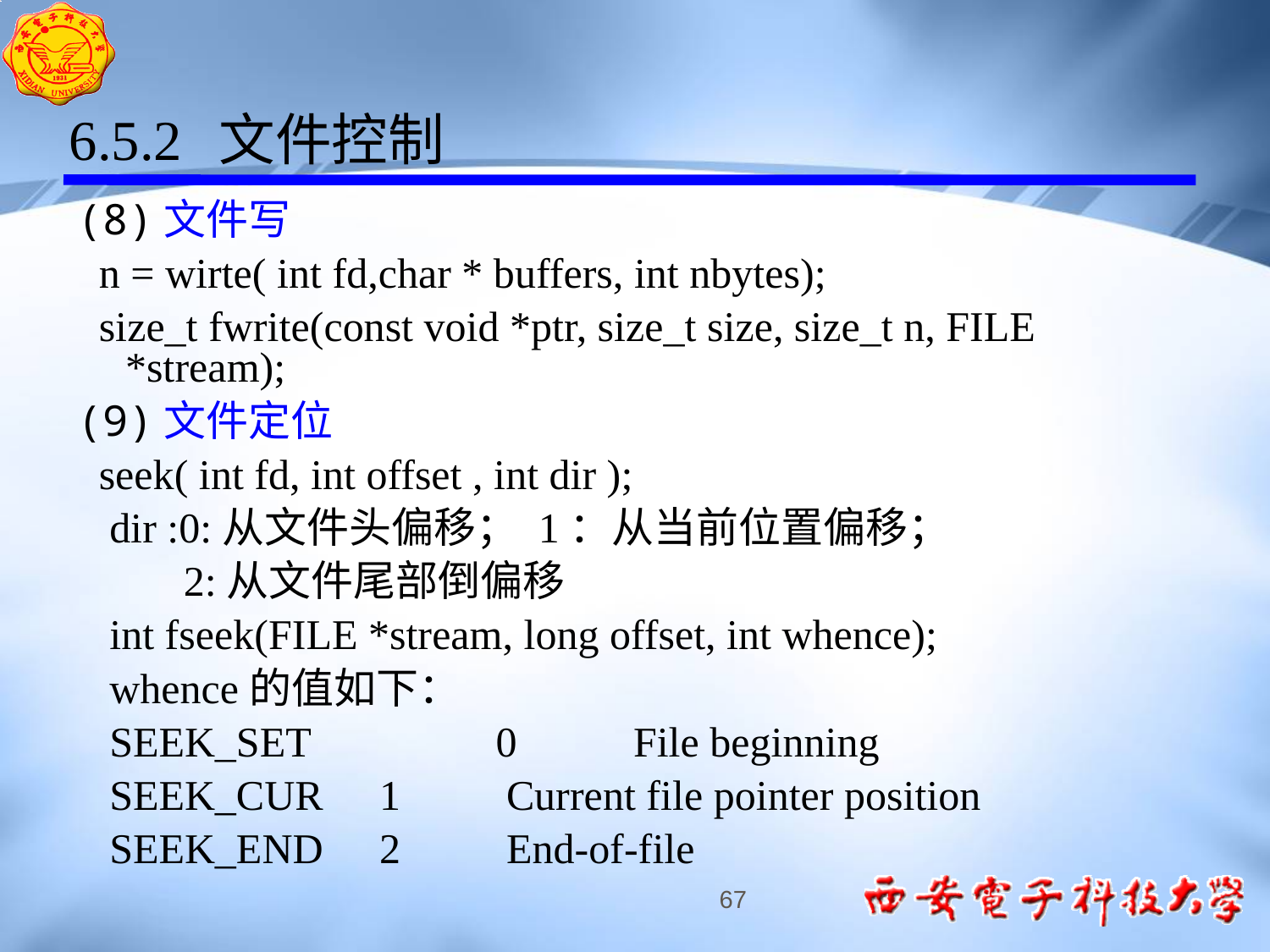

6.5.2 文件控制
(8)文件写
  n = wirte( int fd,char * buffers, int nbytes);
  size_t fwrite(const void *ptr, size_t size, size_t n, FILE *stream);
(9)文件定位
  seek( int fd, int offset , int dir );
   dir :0:从文件头偏移； 1：从当前位置偏移；
          2:从文件尾部倒偏移
   int fseek(FILE *stream, long offset, int whence);
   whence的值如下：
   SEEK_SET	           0	File beginning
   SEEK_CUR	1	Current file pointer position
   SEEK_END	2	End-of-file
67